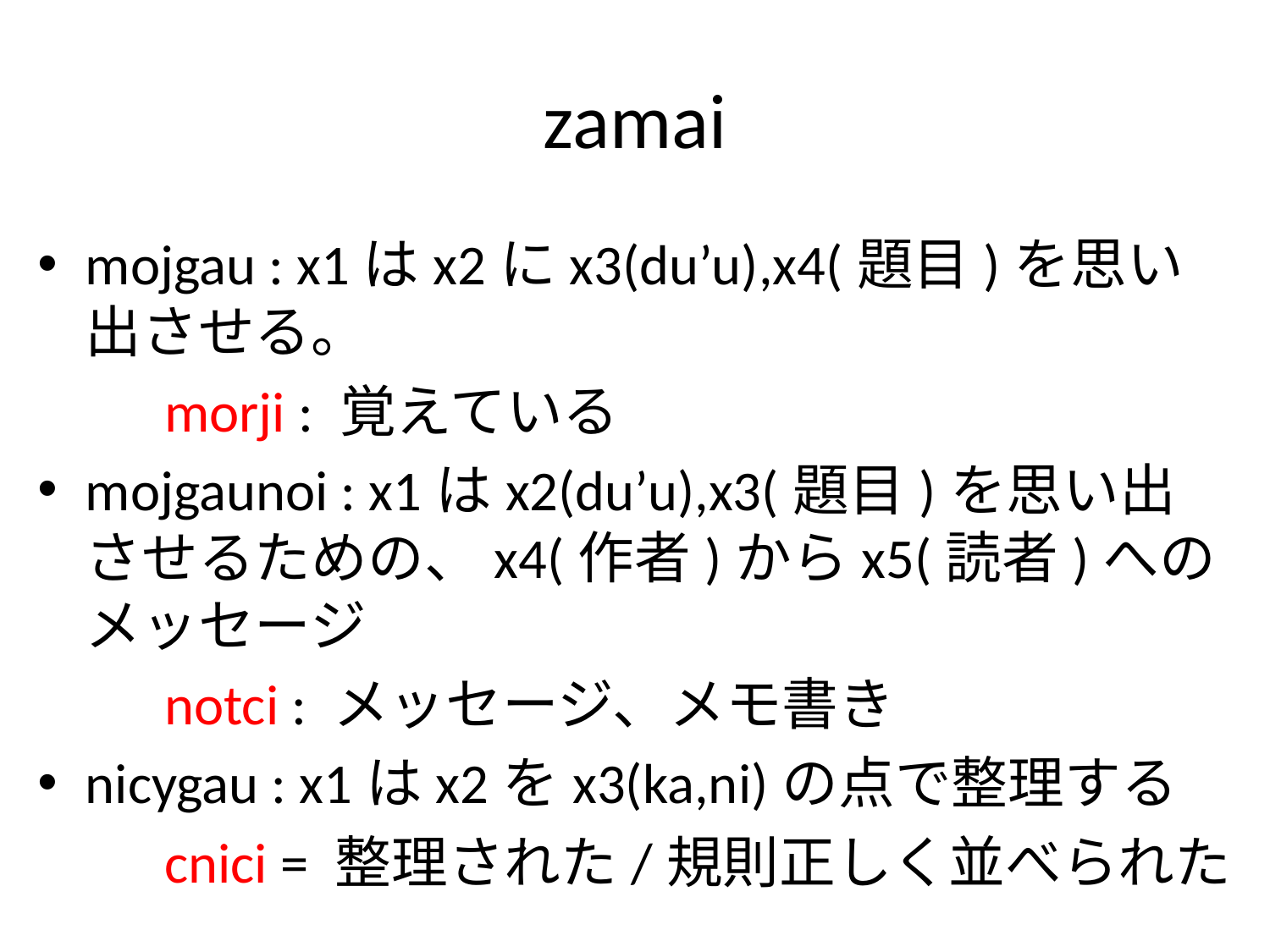

# zamai
mojgau : x1はx2にx3(du’u),x4(題目)を思い出させる。
	morji : 覚えている
mojgaunoi : x1はx2(du’u),x3(題目)を思い出させるための、x4(作者)からx5(読者)へのメッセージ
	notci : メッセージ、メモ書き
nicygau : x1はx2をx3(ka,ni)の点で整理する
	cnici = 整理された/規則正しく並べられた